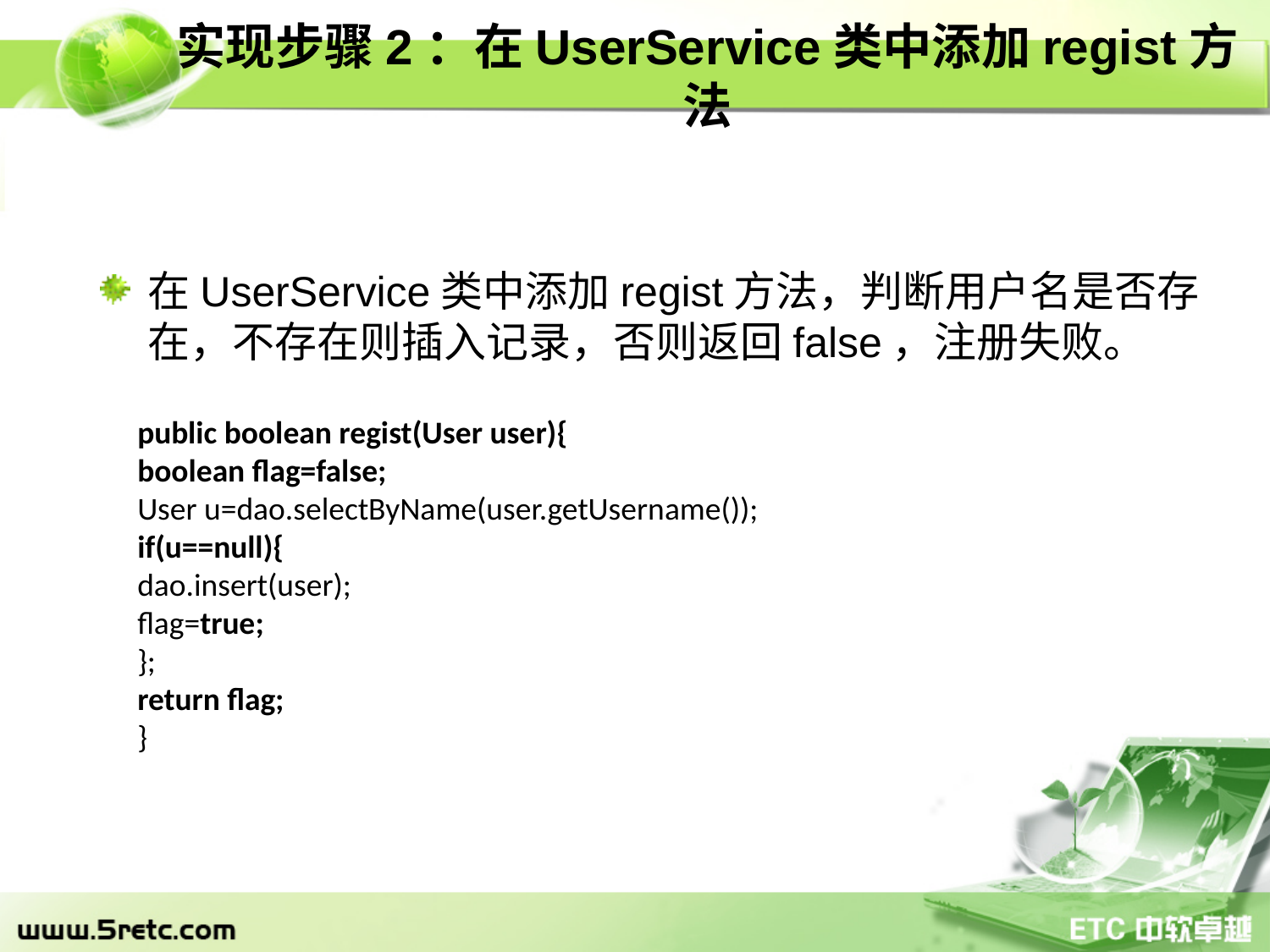

# 实现步骤2：在UserService类中添加regist方法
在UserService类中添加regist方法，判断用户名是否存在，不存在则插入记录，否则返回false，注册失败。
public boolean regist(User user){
boolean flag=false;
User u=dao.selectByName(user.getUsername());
if(u==null){
dao.insert(user);
flag=true;
};
return flag;
}